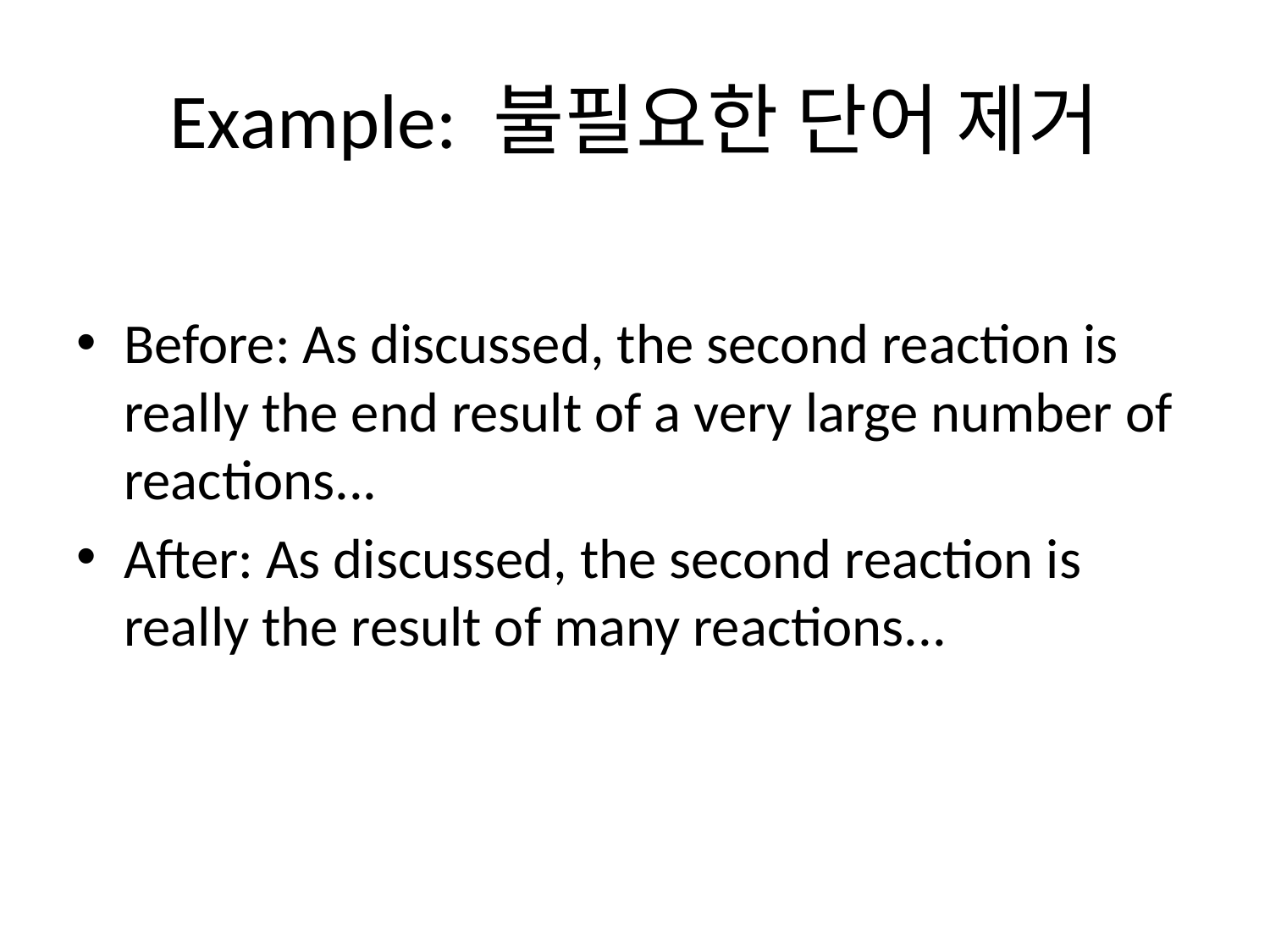

# Example: 불필요한 단어 제거

Before: As discussed, the second reaction is really the end result of a very large number of reactions...
After: As discussed, the second reaction is really the result of many reactions...